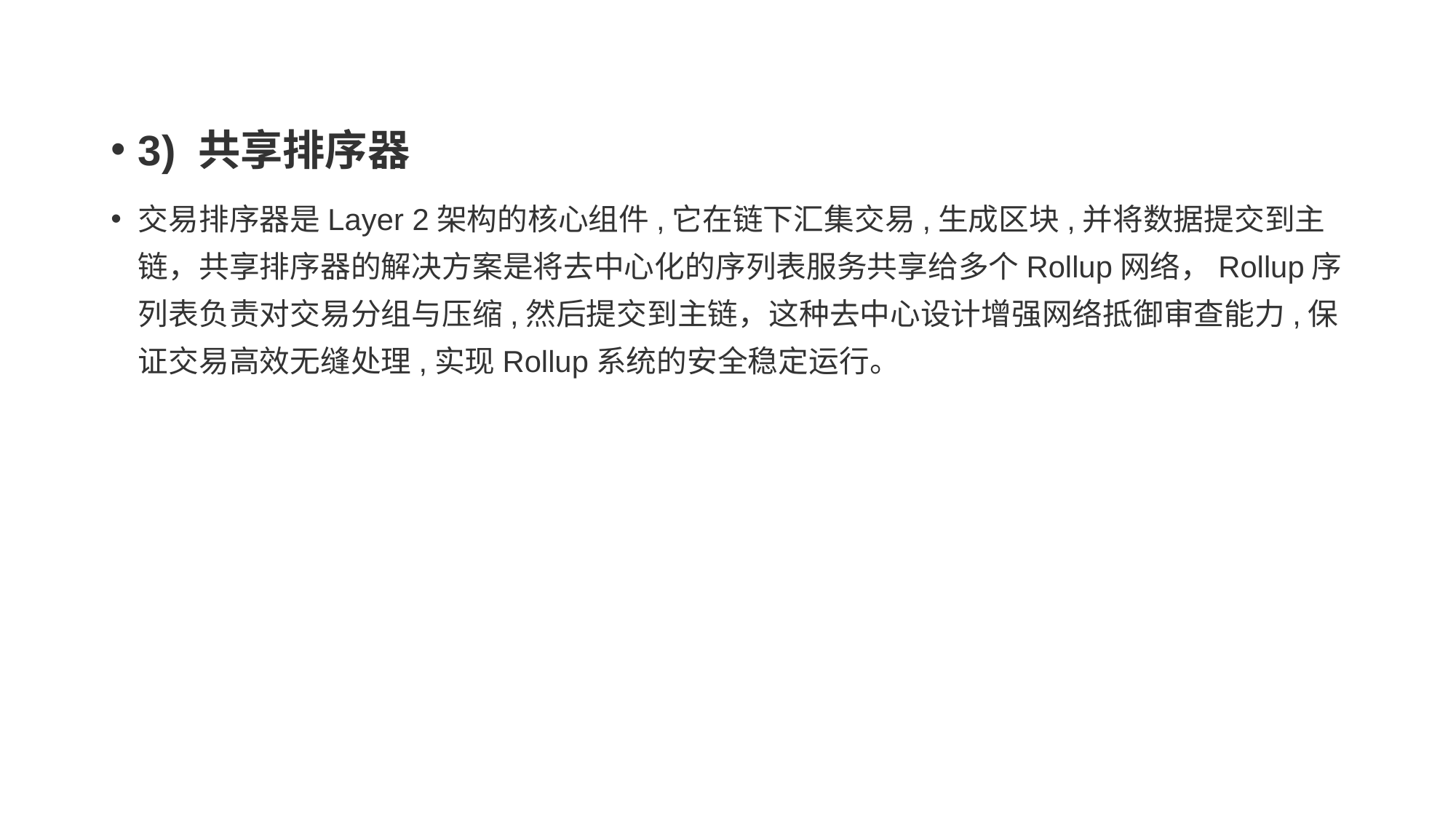

3) 共享排序器
交易排序器是Layer 2架构的核心组件,它在链下汇集交易,生成区块,并将数据提交到主链，共享排序器的解决方案是将去中心化的序列表服务共享给多个Rollup网络，Rollup序列表负责对交易分组与压缩,然后提交到主链，这种去中心设计增强网络抵御审查能力,保证交易高效无缝处理,实现Rollup系统的安全稳定运行。